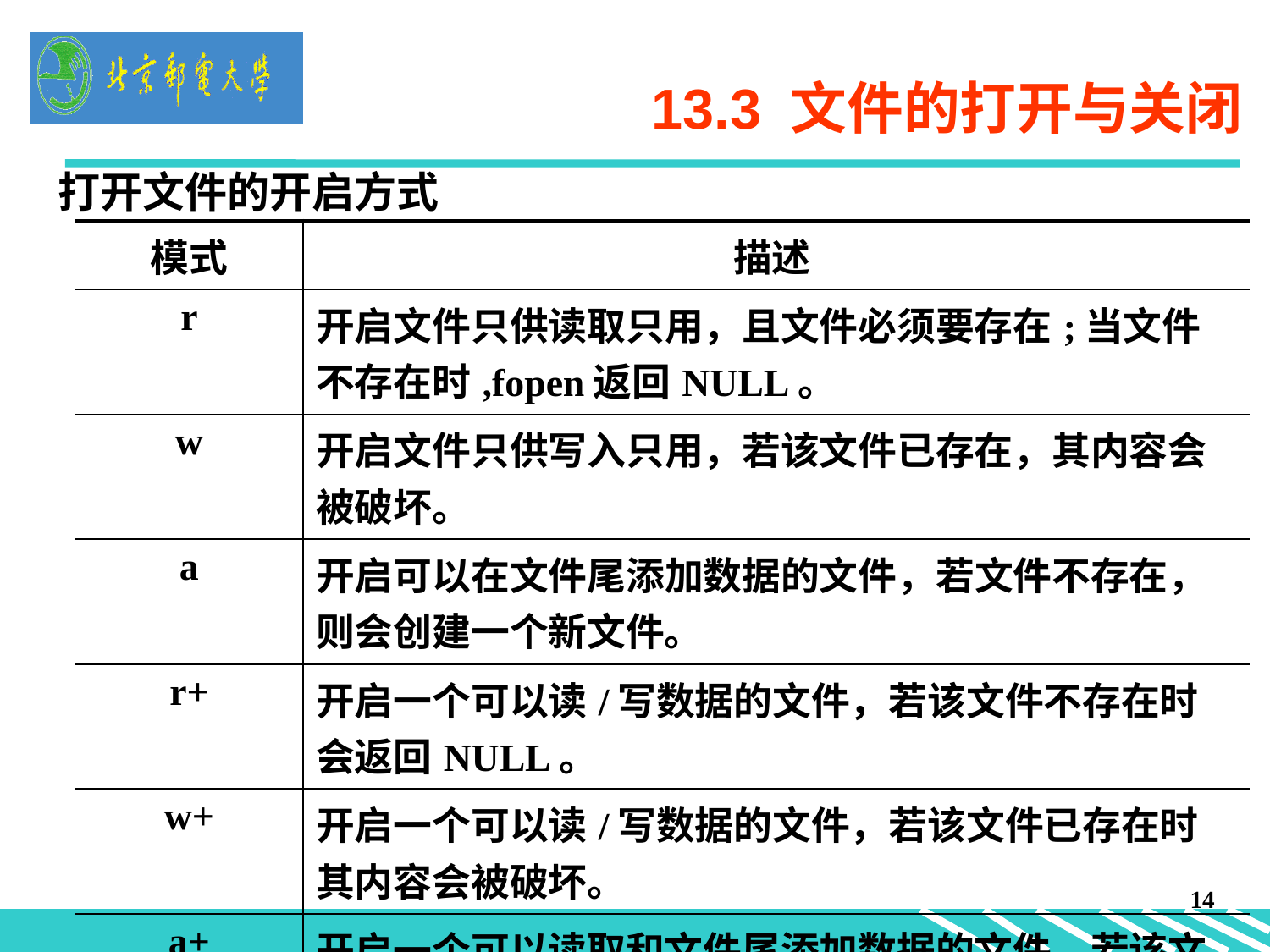

# 13.3 文件的打开与关闭
打开文件的开启方式

| 模式 | 描述 |
| --- | --- |
| r | 开启文件只供读取只用，且文件必须要存在;当文件不存在时,fopen返回NULL。 |
| w | 开启文件只供写入只用，若该文件已存在，其内容会被破坏。 |
| a | 开启可以在文件尾添加数据的文件，若文件不存在，则会创建一个新文件。 |
| r+ | 开启一个可以读/写数据的文件，若该文件不存在时会返回NULL。 |
| w+ | 开启一个可以读/写数据的文件，若该文件已存在时其内容会被破坏。 |
| a+ | 开启一个可以读取和文件尾添加数据的文件，若该文件不存在时会创建一个新文件。 |
14